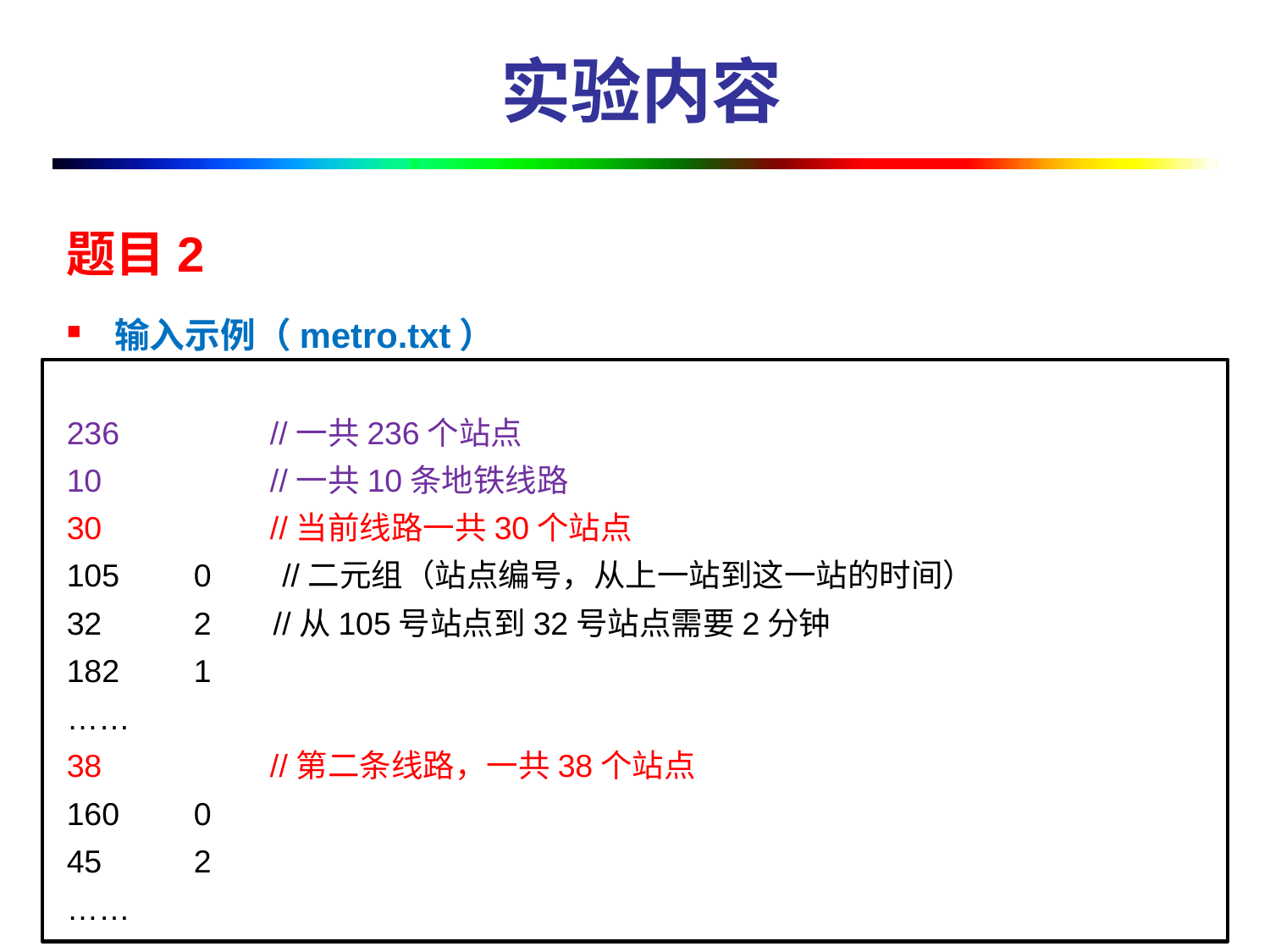

# 实验内容
题目2

输入示例（metro.txt）

236                 //一共236个站点
10                   //一共10条地铁线路
30                   //当前线路一共30个站点
105	0        //二元组（站点编号，从上一站到这一站的时间）
32	2       //从105号站点到32号站点需要2分钟
182	1
……
38                   //第二条线路，一共38个站点
160	0
45	2
……